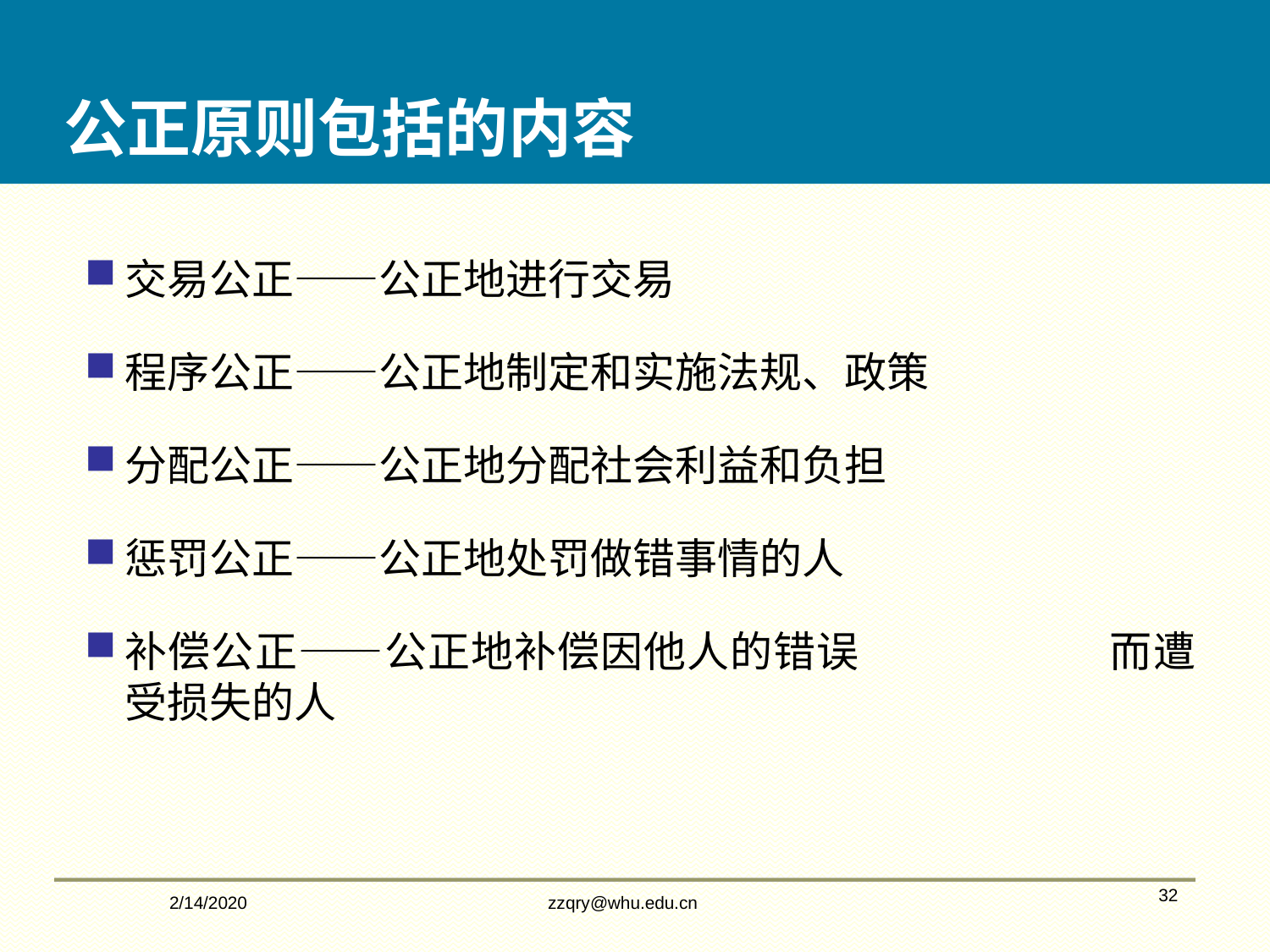

# 公正原则包括的内容
交易公正——公正地进行交易
程序公正——公正地制定和实施法规、政策
分配公正——公正地分配社会利益和负担
惩罚公正——公正地处罚做错事情的人
补偿公正——公正地补偿因他人的错误                        而遭受损失的人
2/14/2020
zzqry@whu.edu.cn
32